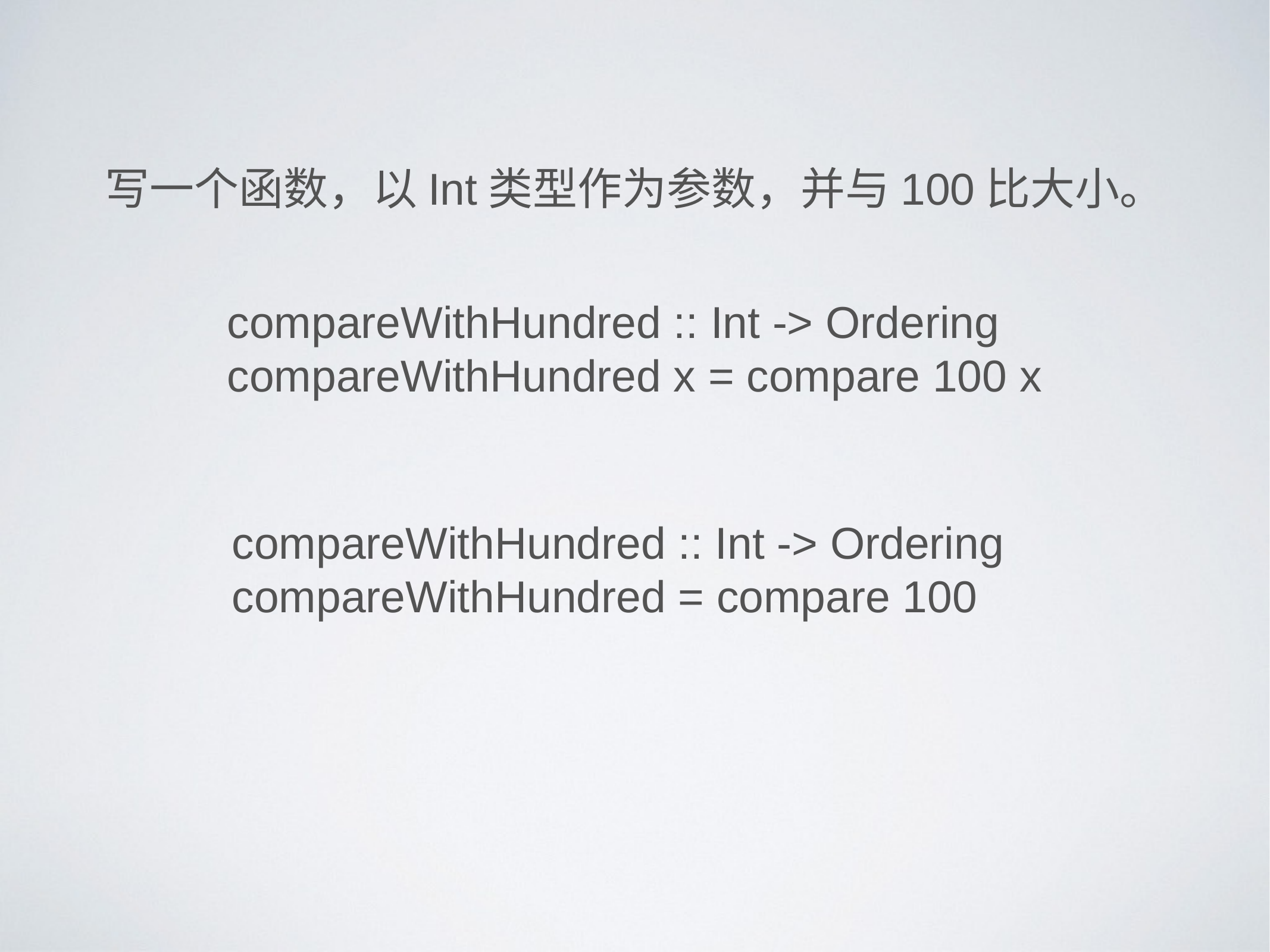

写一个函数，以Int类型作为参数，并与100比大小。
compareWithHundred :: Int -> Ordering
compareWithHundred x = compare 100 x
compareWithHundred :: Int -> Ordering
compareWithHundred = compare 100